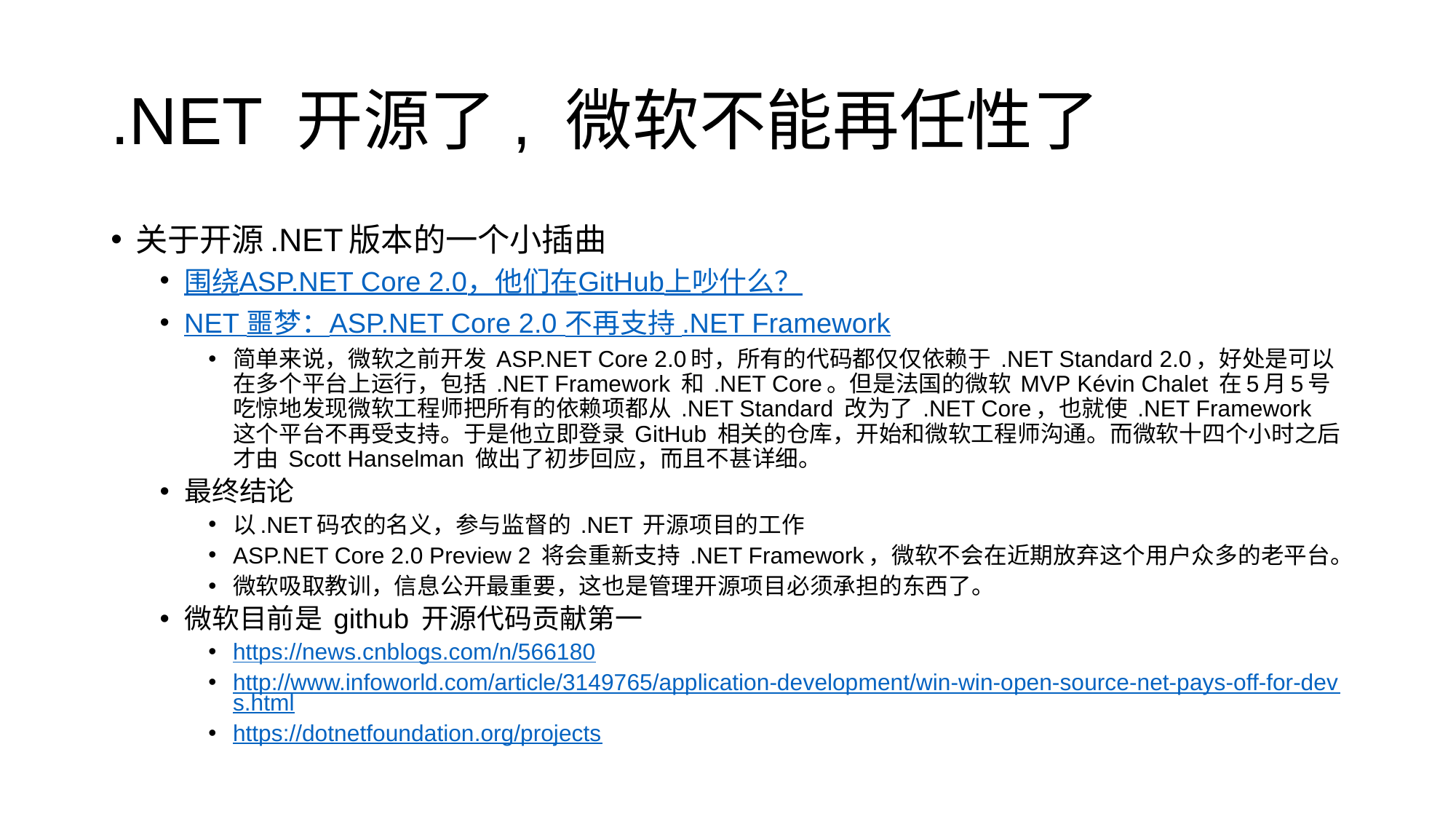

# .NET 开源了, 微软不能再任性了
关于开源.NET版本的一个小插曲
围绕ASP.NET Core 2.0，他们在GitHub上吵什么？
NET 噩梦：ASP.NET Core 2.0 不再支持 .NET Framework
简单来说，微软之前开发 ASP.NET Core 2.0时，所有的代码都仅仅依赖于 .NET Standard 2.0，好处是可以在多个平台上运行，包括 .NET Framework 和 .NET Core。但是法国的微软 MVP Kévin Chalet 在​5月5号吃惊地发现微软工程师把所有的依赖项都从 .NET Standard 改为了 .NET Core，也就使 .NET Framework 这个平台不再受支持。于是他立即登录 GitHub 相关的仓库，开始和微软工程师沟通。而微软十四个小时之后才由 Scott Hanselman 做出了初步回应，而且不甚详细。
最终结论
以.NET码农的名义，参与监督的 .NET 开源项目的工作
​ASP.NET Core 2.0 Preview 2 将会重新支持 .NET Framework，微软不会在近期放弃这个用户众多的老平台。
微软吸取教训，信息公开最重要，这也是管理开源项目必须承担的东西了。
微软目前是 github 开源代码贡献第一
https://news.cnblogs.com/n/566180
http://www.infoworld.com/article/3149765/application-development/win-win-open-source-net-pays-off-for-devs.html
https://dotnetfoundation.org/projects